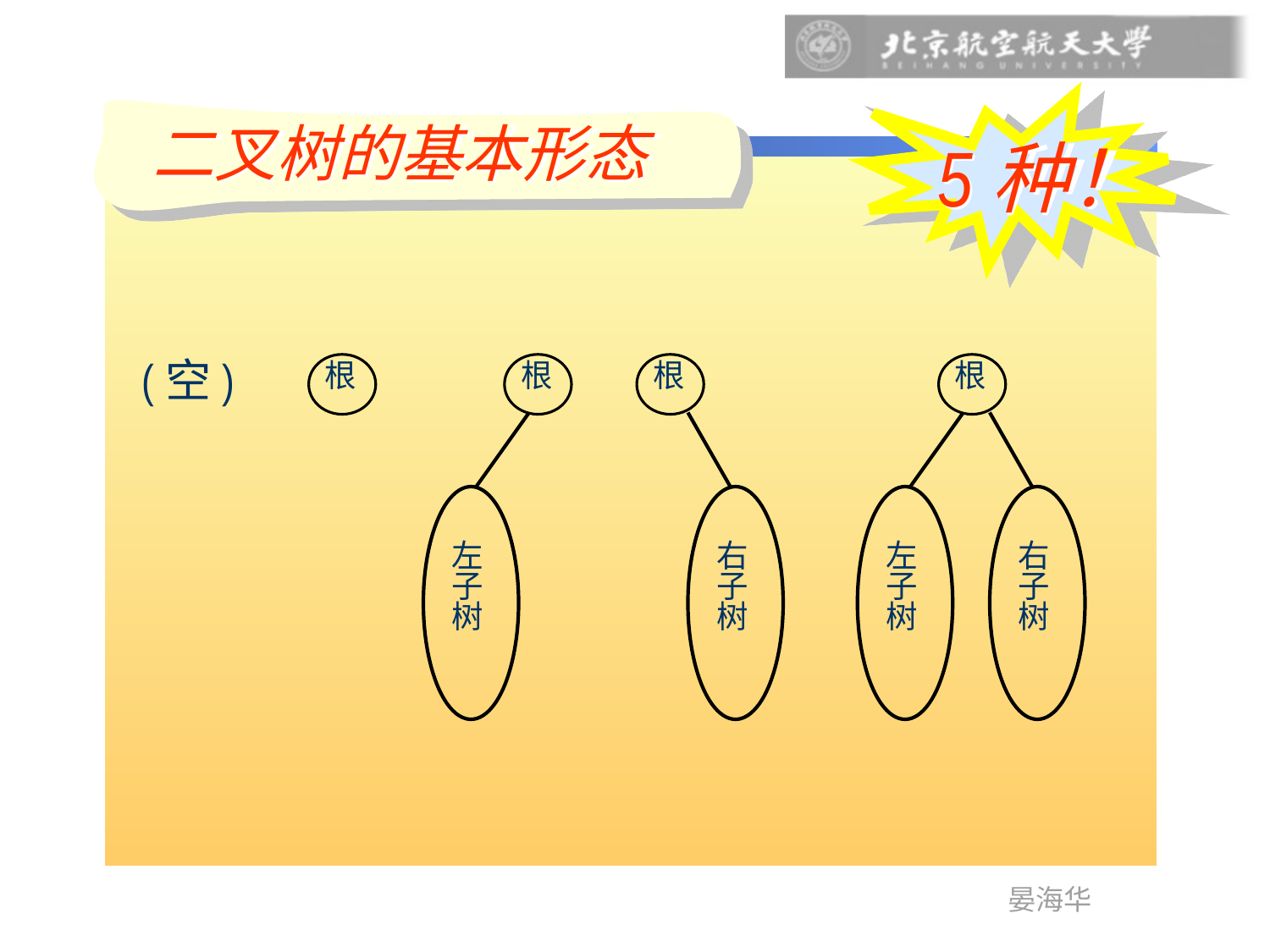

二叉树的基本形态

5种！
(空)
根

根

左
子
树
根

右
子
树
根

右
子
树

左
子
树